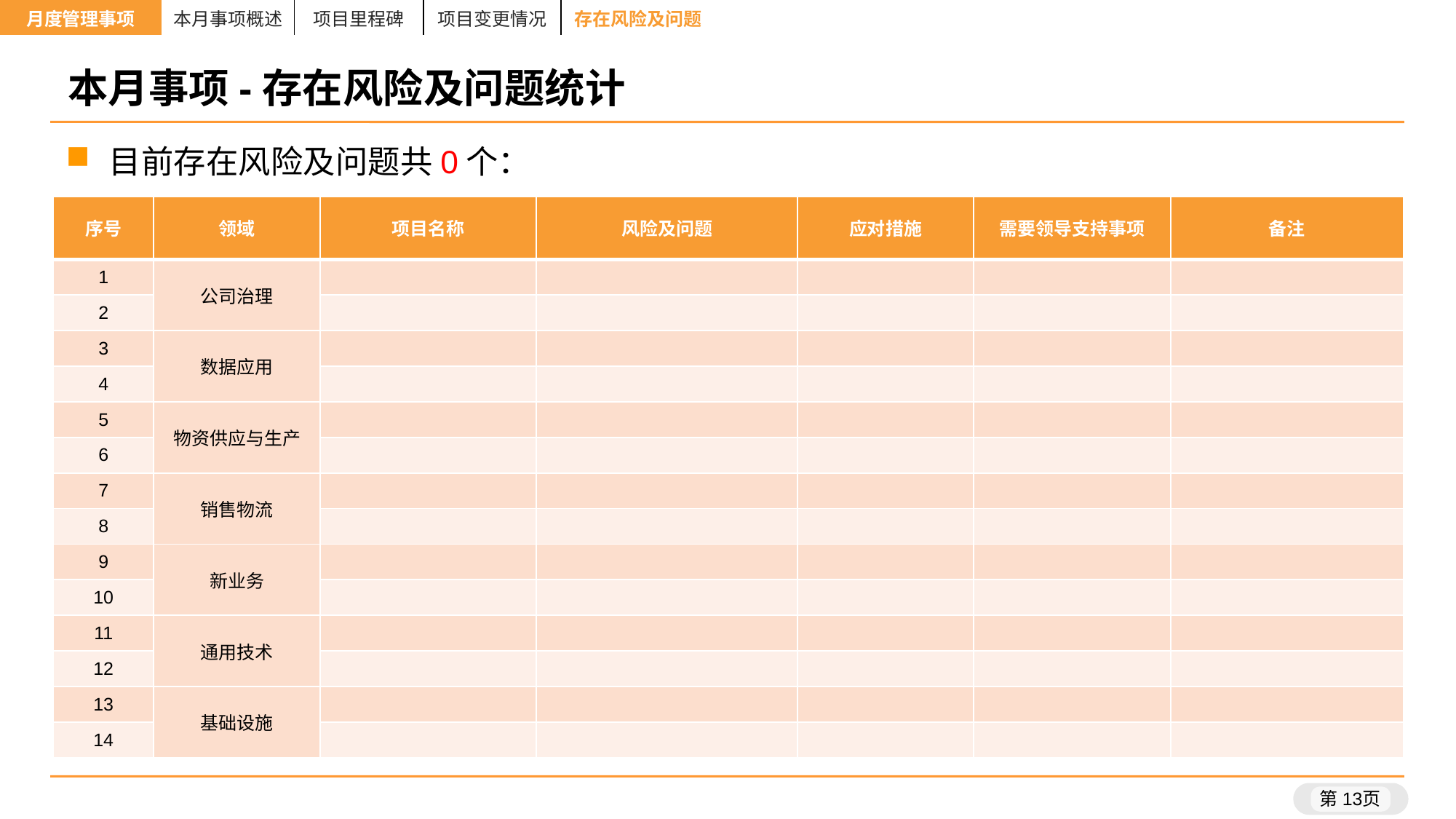

| 月度管理事项 | 本月事项概述 | 项目里程碑 | 项目变更情况 | 存在风险及问题 |  |  |  |  |
| --- | --- | --- | --- | --- | --- | --- | --- | --- |
# 本月事项-存在风险及问题统计
目前存在风险及问题共0个：
| 序号 | 领域 | 项目名称 | 风险及问题 | 应对措施 | 需要领导支持事项 | 备注 |
| --- | --- | --- | --- | --- | --- | --- |
| 1 | 公司治理 |  |  |  |  |  |
| 2 |  |  |  |  |  |  |
| 3 | 数据应用 |  |  |  |  |  |
| 4 |  |  |  |  |  |  |
| 5 | 物资供应与生产 |  |  |  |  |  |
| 6 |  |  |  |  |  |  |
| 7 | 销售物流 |  |  |  |  |  |
| 8 |  |  |  |  |  |  |
| 9 | 新业务 |  |  |  |  |  |
| 10 |  |  |  |  |  |  |
| 11 | 通用技术 |  |  |  |  |  |
| 12 |  |  |  |  |  |  |
| 13 | 基础设施 |  |  |  |  |  |
| 14 |  |  |  |  |  |  |